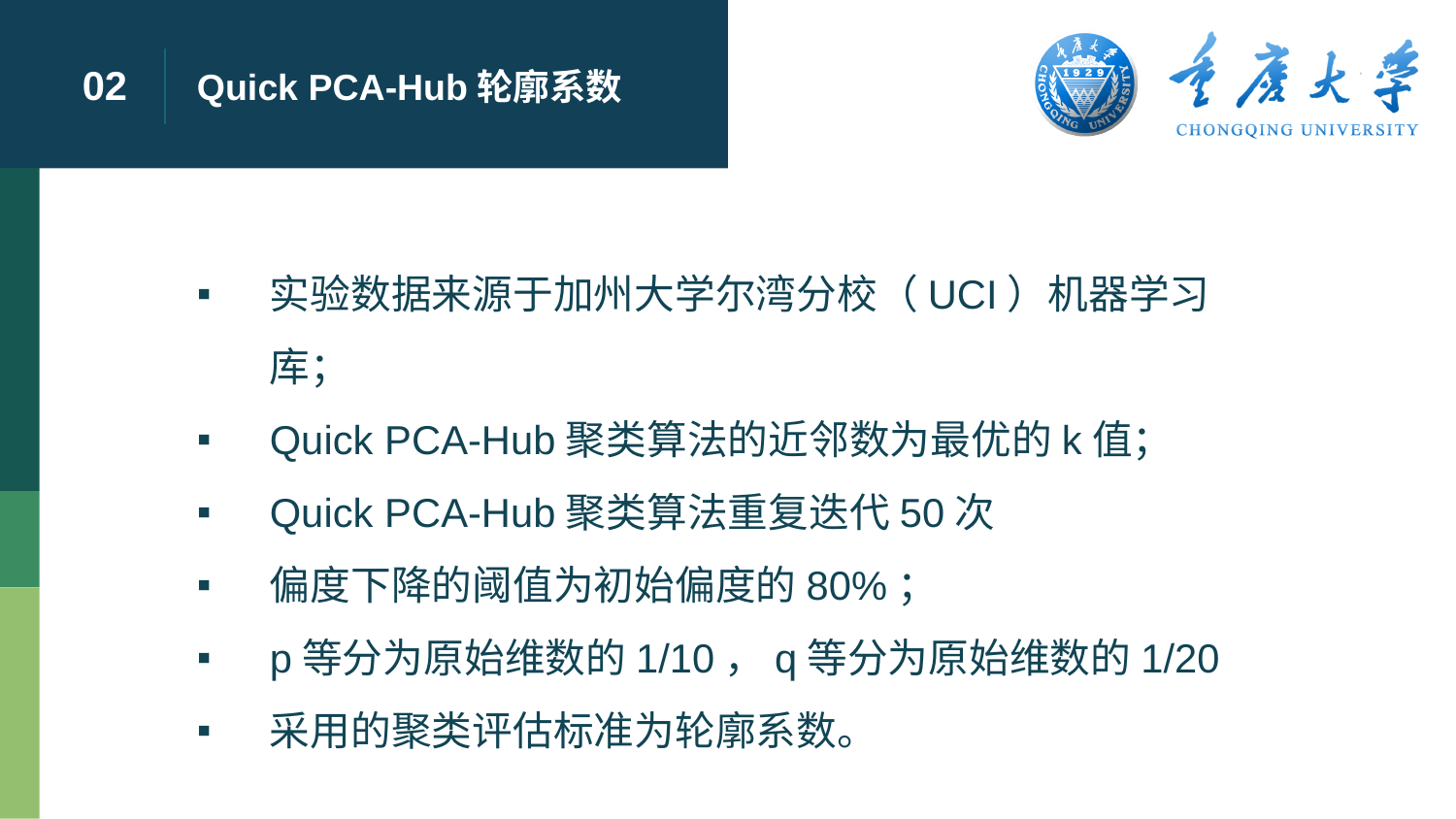

# Quick PCA-Hub轮廓系数
02

实验数据来源于加州大学尔湾分校（UCI）机器学习库；
Quick PCA-Hub聚类算法的近邻数为最优的k值；
Quick PCA-Hub聚类算法重复迭代50次
偏度下降的阈值为初始偏度的80%；
p等分为原始维数的1/10，q等分为原始维数的1/20
采用的聚类评估标准为轮廓系数。